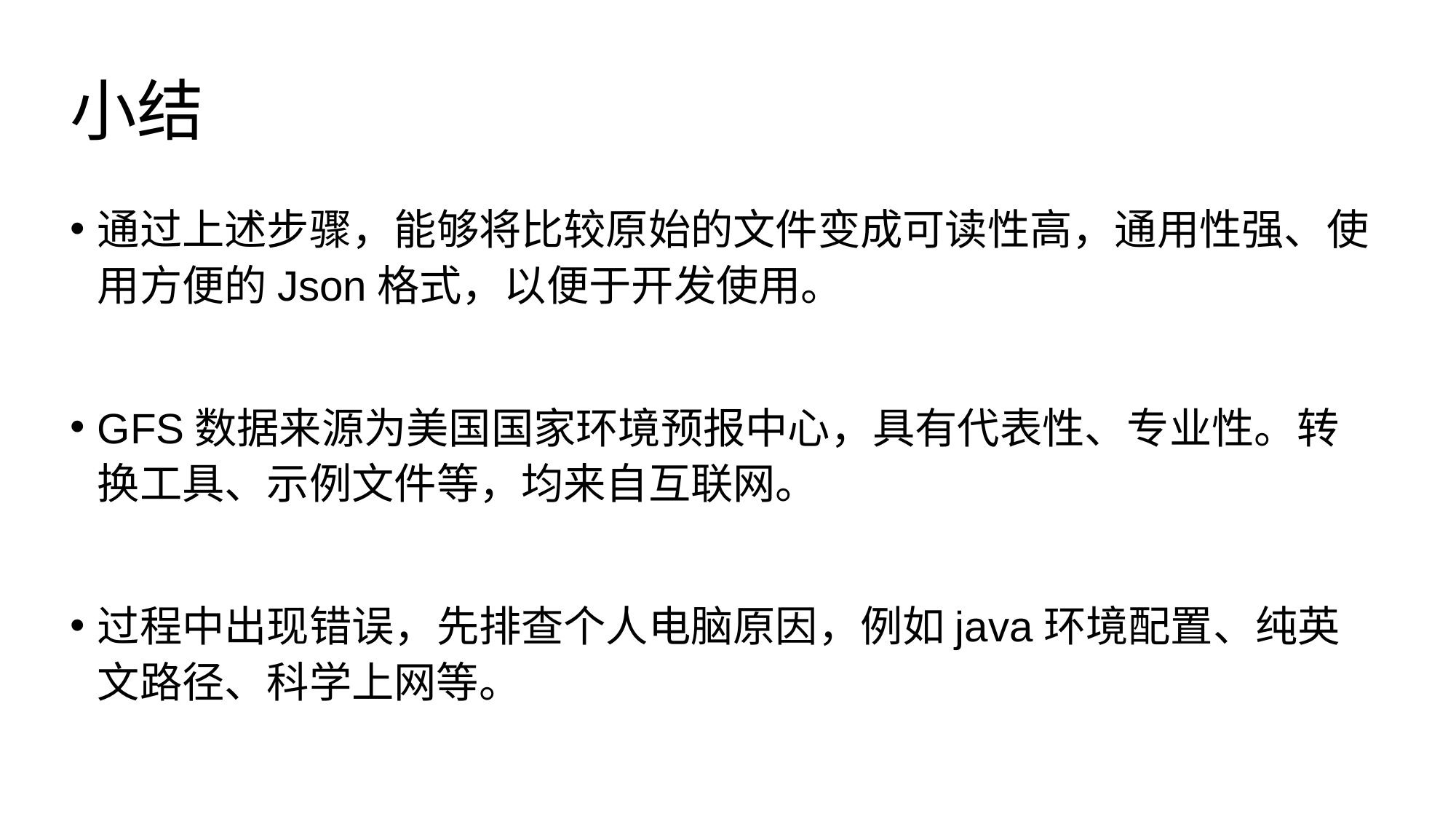

# 小结
通过上述步骤，能够将比较原始的文件变成可读性高，通用性强、使用方便的Json格式，以便于开发使用。

GFS数据来源为美国国家环境预报中心，具有代表性、专业性。转换工具、示例文件等，均来自互联网。

过程中出现错误，先排查个人电脑原因，例如java环境配置、纯英文路径、科学上网等。